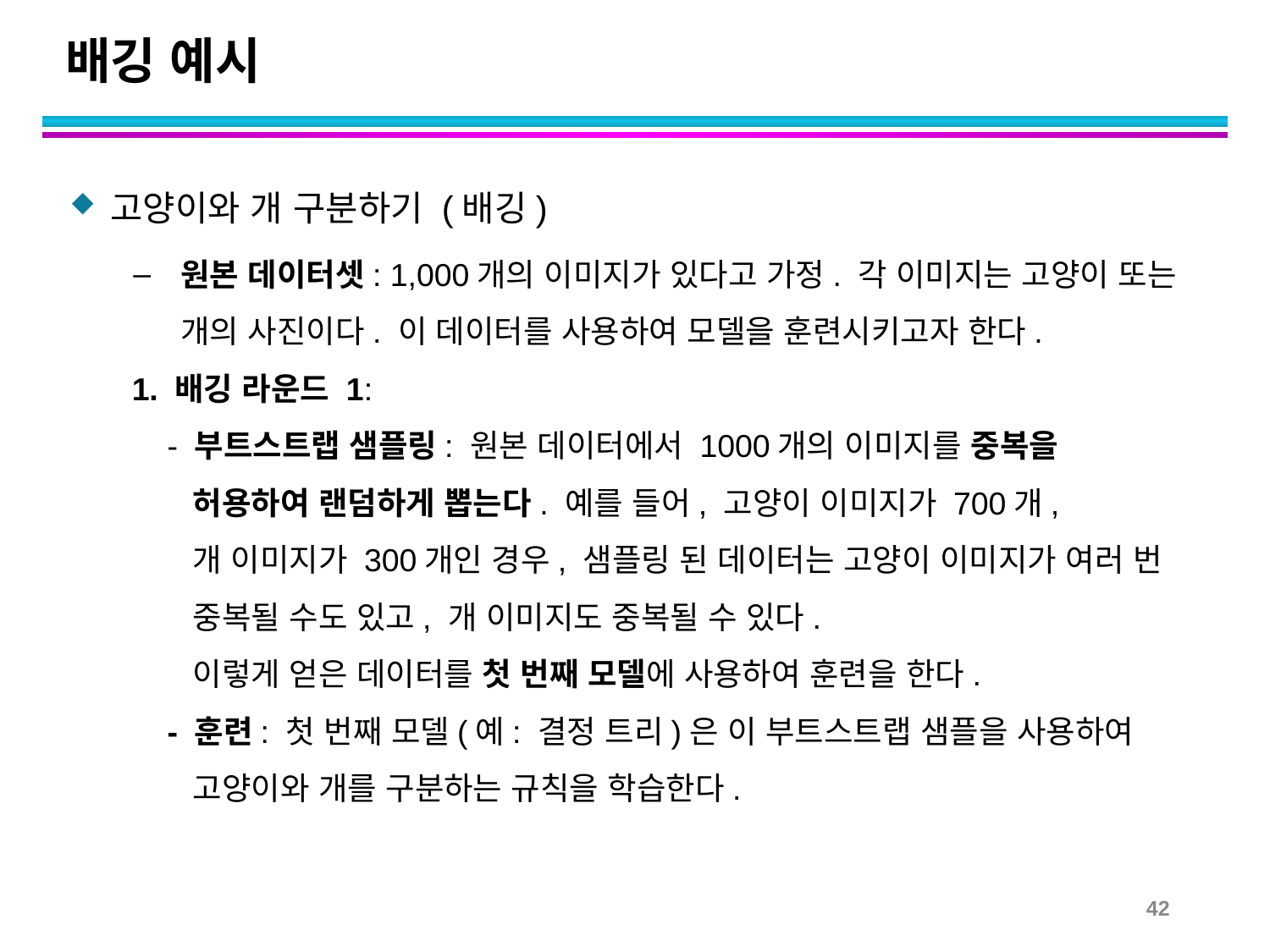

# 배깅 예시
고양이와 개 구분하기 (배깅)
원본 데이터셋: 1,000개의 이미지가 있다고 가정. 각 이미지는 고양이 또는 개의 사진이다. 이 데이터를 사용하여 모델을 훈련시키고자 한다.
       1. 배깅 라운드 1:
           - 부트스트랩 샘플링: 원본 데이터에서 1000개의 이미지를 중복을
             허용하여 랜덤하게 뽑는다. 예를 들어, 고양이 이미지가 700개,
             개 이미지가 300개인 경우, 샘플링 된 데이터는 고양이 이미지가 여러 번
             중복될 수도 있고, 개 이미지도 중복될 수 있다.
             이렇게 얻은 데이터를 첫 번째 모델에 사용하여 훈련을 한다.
           - 훈련: 첫 번째 모델(예: 결정 트리)은 이 부트스트랩 샘플을 사용하여
             고양이와 개를 구분하는 규칙을 학습한다.
42